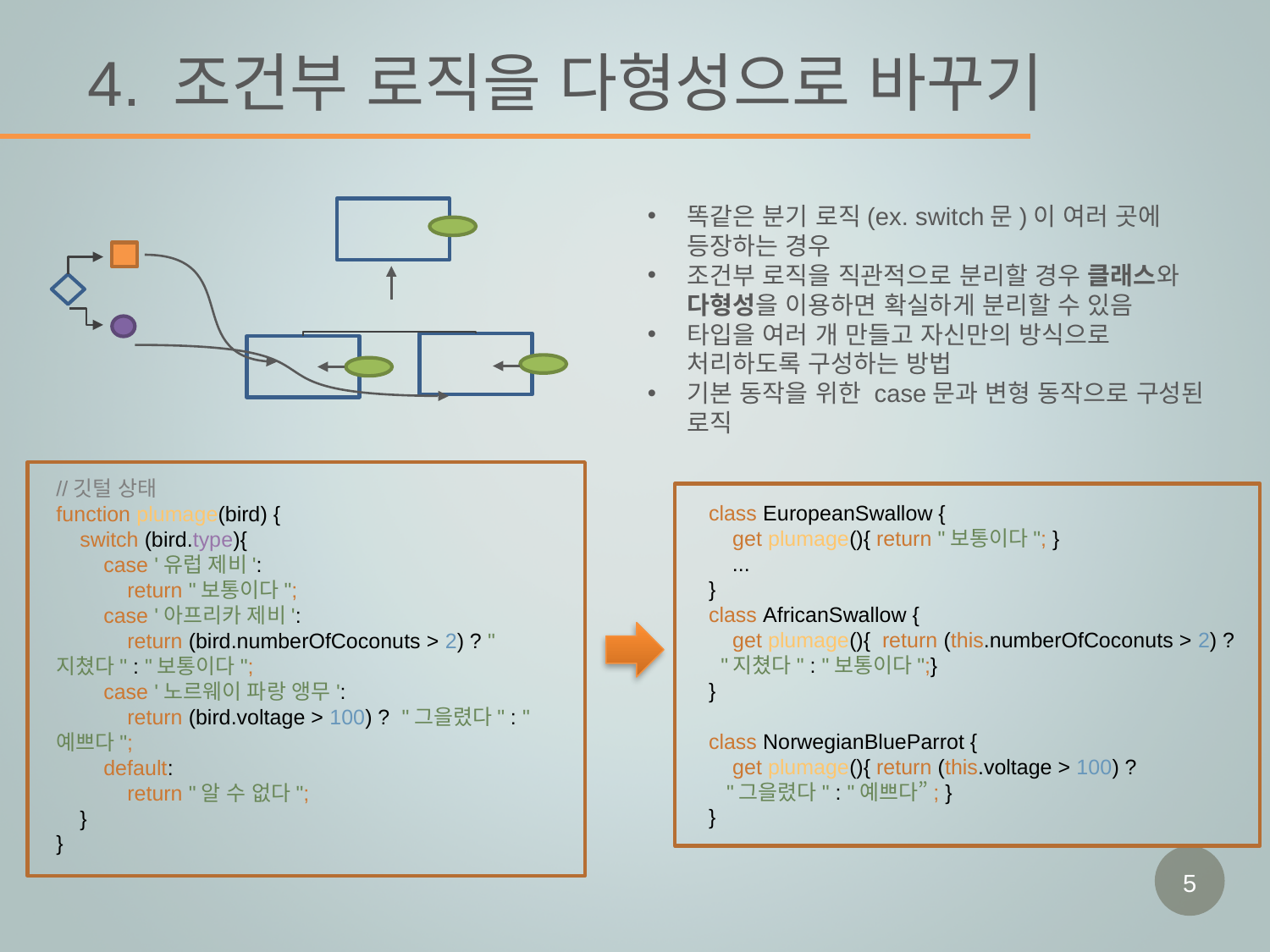

# 4. 조건부 로직을 다형성으로 바꾸기
똑같은 분기 로직(ex. switch문)이 여러 곳에 등장하는 경우
조건부 로직을 직관적으로 분리할 경우 클래스와 다형성을 이용하면 확실하게 분리할 수 있음
타입을 여러 개 만들고 자신만의 방식으로 처리하도록 구성하는 방법
기본 동작을 위한 case문과 변형 동작으로 구성된 로직

//깃털 상태
function plumage(bird) {
    switch (bird.type){
        case '유럽 제비':
            return "보통이다";
        case '아프리카 제비':
            return (bird.numberOfCoconuts > 2) ? "지쳤다" : "보통이다";
        case '노르웨이 파랑 앵무':
            return (bird.voltage > 100) ?  "그을렸다" : "예쁘다";
        default:
            return "알 수 없다";
    }
}

class EuropeanSwallow {
    get plumage(){ return "보통이다"; }
    ...
}
class AfricanSwallow {
    get plumage(){  return (this.numberOfCoconuts > 2) ?
  "지쳤다" : "보통이다";}
}
class NorwegianBlueParrot {
    get plumage(){ return (this.voltage > 100) ?
   "그을렸다" : "예쁘다”; }
}